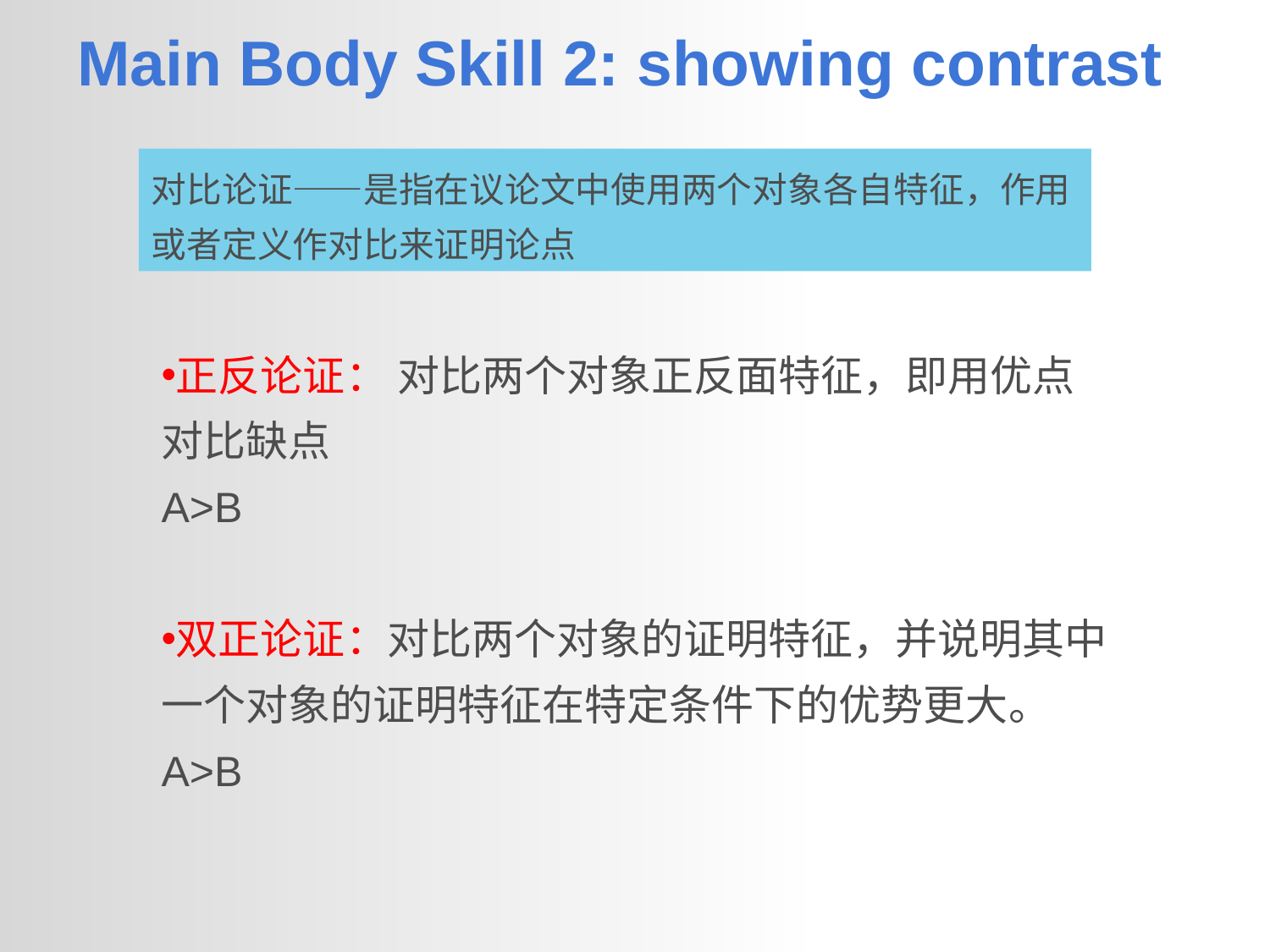

Main Body Skill 2: showing contrast
对比论证——是指在议论文中使用两个对象各自特征，作用或者定义作对比来证明论点
正反论证： 对比两个对象正反面特征，即用优点对比缺点
A>B

双正论证：对比两个对象的证明特征，并说明其中一个对象的证明特征在特定条件下的优势更大。
A>B